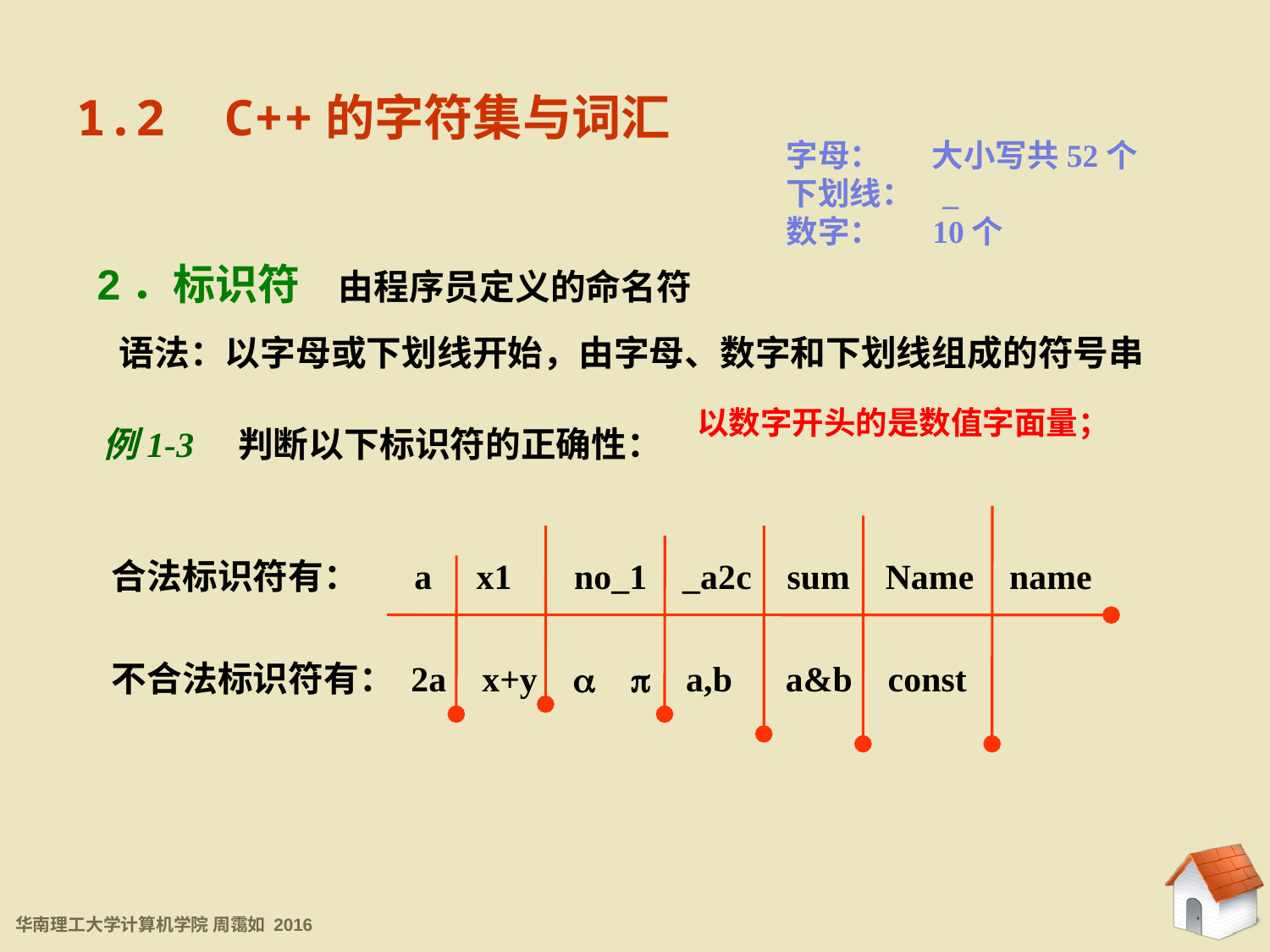

1.2  C++的字符集与词汇
字母：       大小写共52个
下划线：   _
数字：      10个
2．标识符    由程序员定义的命名符
语法：以字母或下划线开始，由字母、数字和下划线组成的符号串
以数字开头的是数值字面量；
例1-3    判断以下标识符的正确性：
合法标识符有：	     a     x1       no_1    _a2c    sum    Name    name
不合法标识符有： 2a    x+y    α    π    a,b      a&b    const